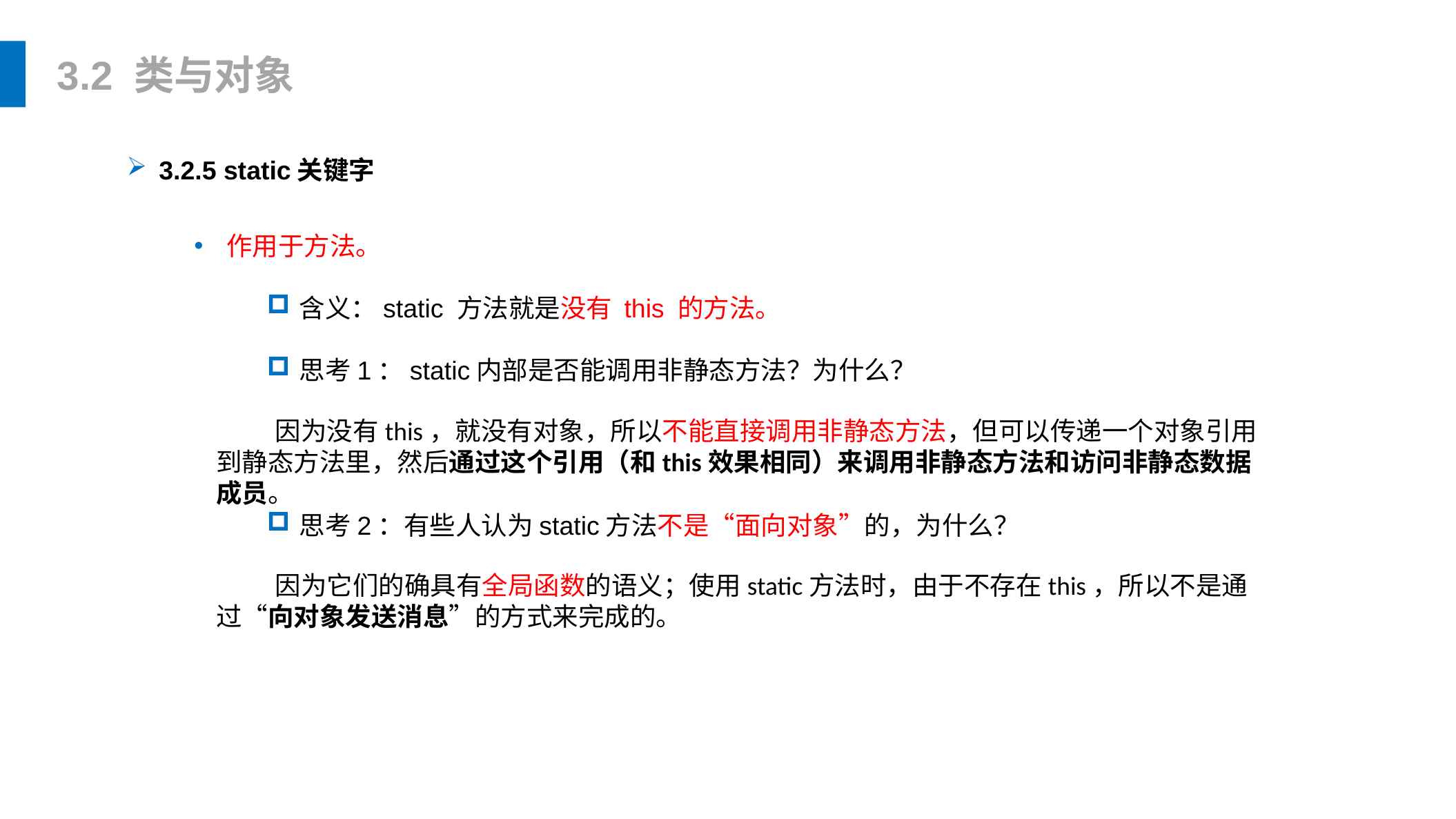

3.2 类与对象
3.2.5 static关键字

作用于方法。

含义：static 方法就是没有 this 的方法。

思考1：static内部是否能调用非静态方法？为什么？

思考2：有些人认为static方法不是“面向对象”的，为什么？
         因为没有this，就没有对象，所以不能直接调用非静态方法，但可以传递一个对象引用到静态方法里，然后通过这个引用（和this效果相同）来调用非静态方法和访问非静态数据成员。
         因为它们的确具有全局函数的语义；使用static方法时，由于不存在this，所以不是通过“向对象发送消息”的方式来完成的。